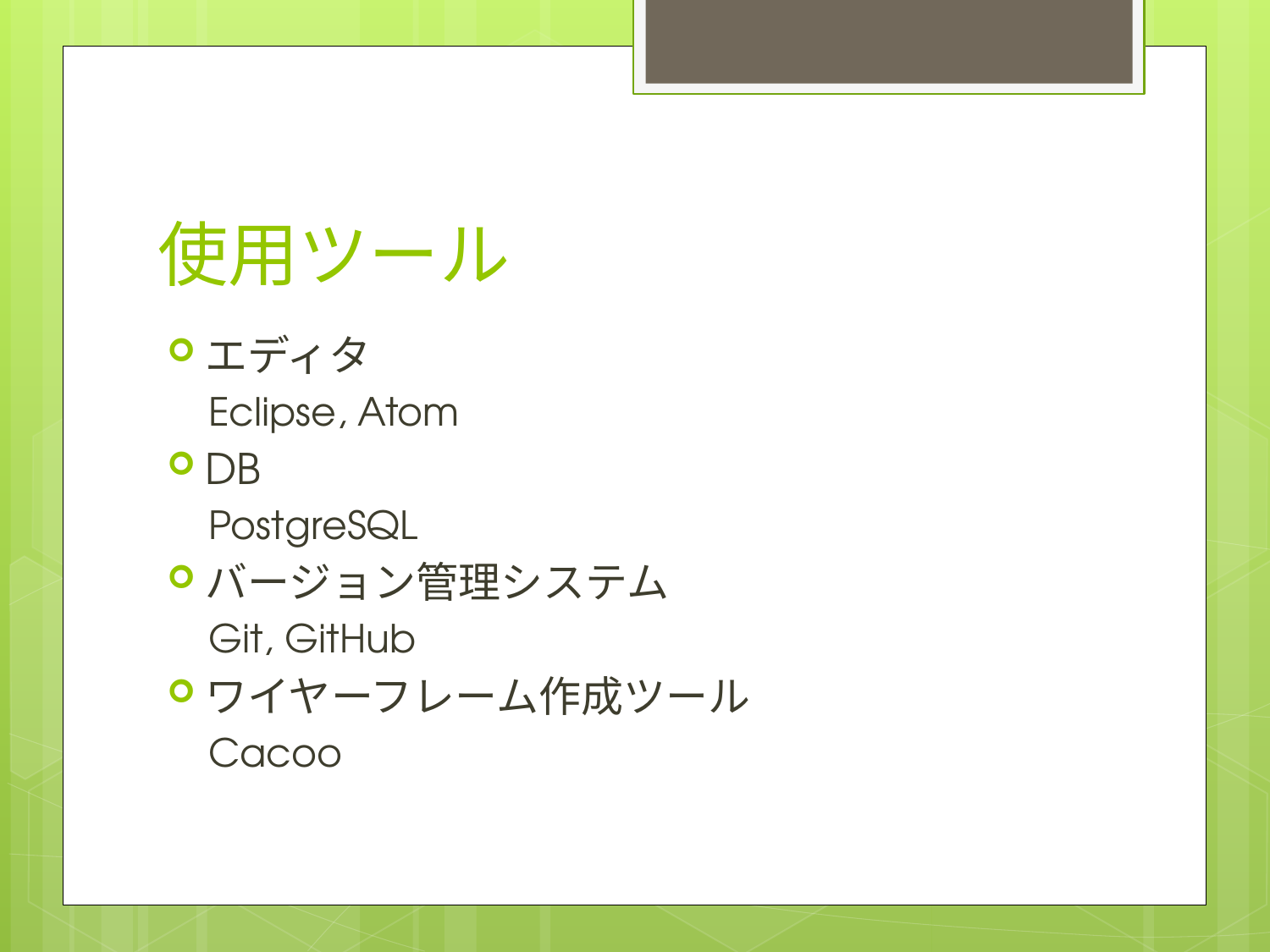

# 使用ツール
エディタ
Eclipse, Atom
DB
PostgreSQL
バージョン管理システム
Git, GitHub
ワイヤーフレーム作成ツール
Cacoo